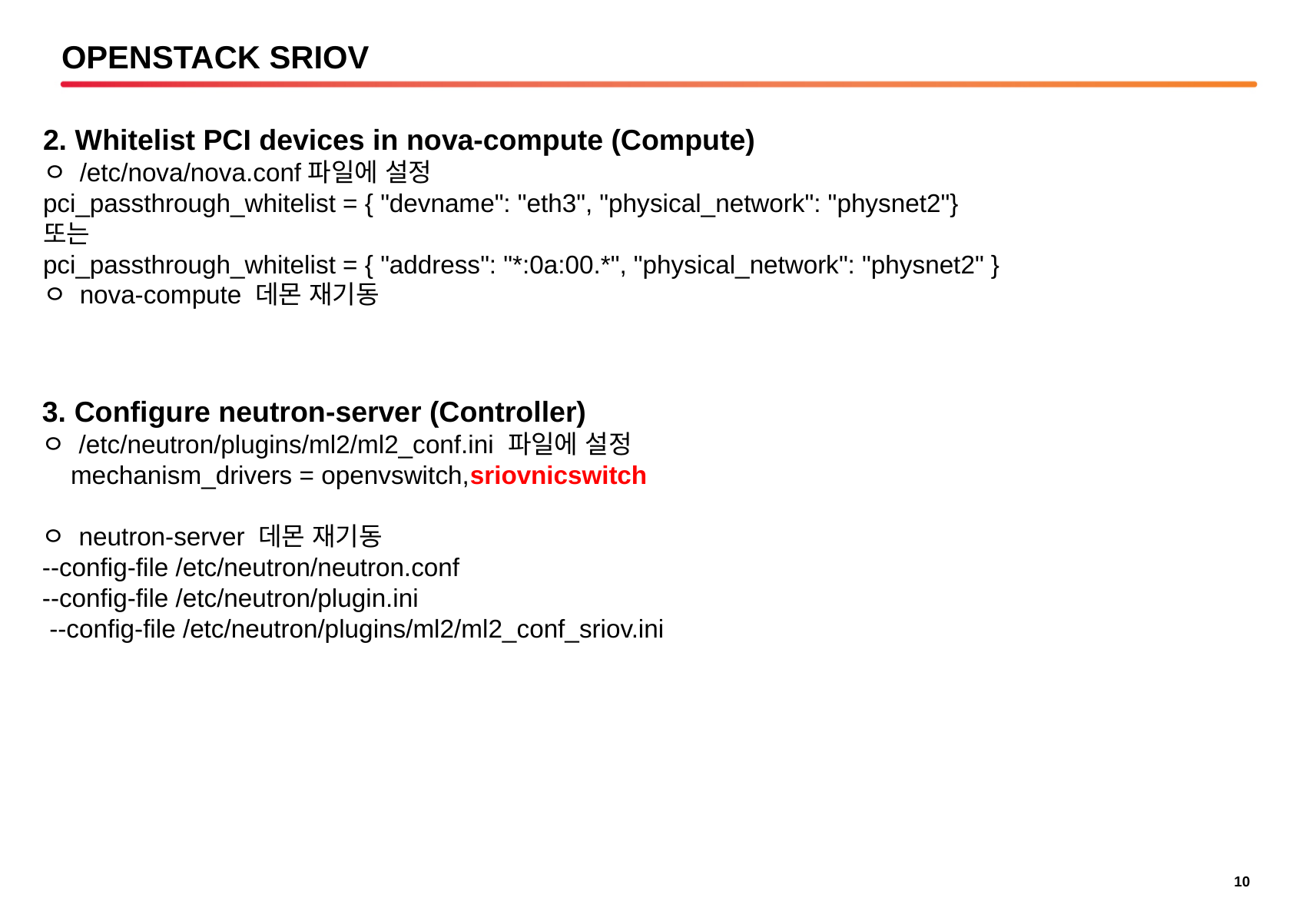

# OPENSTACK SRIOV
2. Whitelist PCI devices in nova-compute (Compute)
ㅇ /etc/nova/nova.conf파일에 설정
pci_passthrough_whitelist = { "devname": "eth3", "physical_network": "physnet2"}
또는
pci_passthrough_whitelist = { "address": "*:0a:00.*", "physical_network": "physnet2" }
ㅇ nova-compute 데몬 재기동

3. Configure neutron-server (Controller)
ㅇ /etc/neutron/plugins/ml2/ml2_conf.ini 파일에 설정
    mechanism_drivers = openvswitch,sriovnicswitch

ㅇ neutron-server 데몬 재기동
--config-file /etc/neutron/neutron.conf
--config-file /etc/neutron/plugin.ini
 --config-file /etc/neutron/plugins/ml2/ml2_conf_sriov.ini